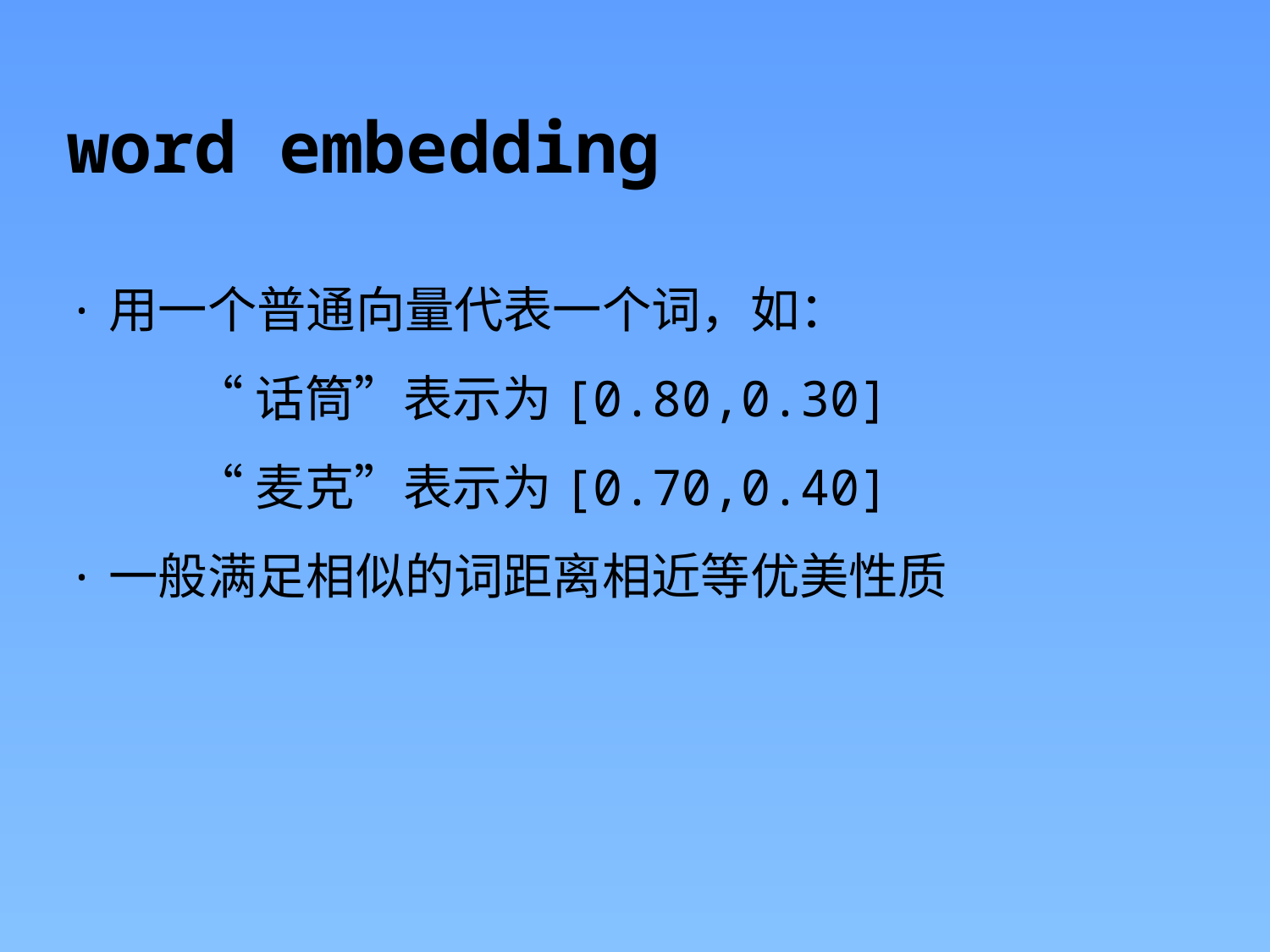

word embedding
·用一个普通向量代表一个词，如：
	“话筒”表示为[0.80,0.30]
	“麦克”表示为[0.70,0.40]
·一般满足相似的词距离相近等优美性质